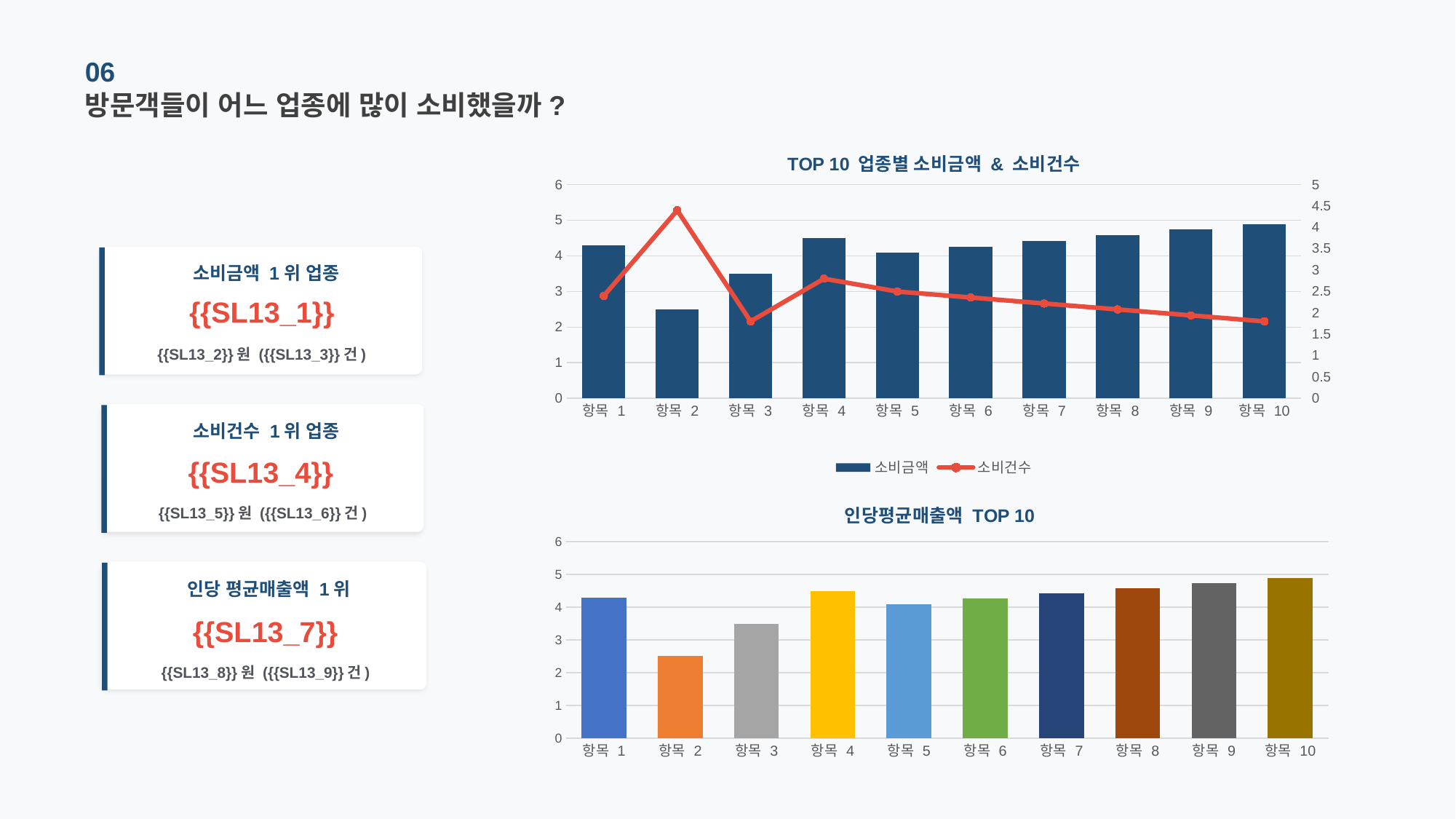

06
방문객들이 어느 업종에 많이 소비했을까?

### Chart: TOP 10 업종별 소비금액 & 소비건수

| Category | 소비금액 | 소비건수 |
|---|---|---|
| 항목 1 | 4.3 | 2.4 |
| 항목 2 | 2.5 | 4.4 |
| 항목 3 | 3.5 | 1.8 |
| 항목 4 | 4.5 | 2.8 |
| 항목 5 | 4.1 | 2.5 |
| 항목 6 | 4.26 | 2.36 |
| 항목 7 | 4.42 | 2.22 |
| 항목 8 | 4.58 | 2.08 |
| 항목 9 | 4.74 | 1.94 |
| 항목 10 | 4.9 | 1.8 |
소비금액 1위 업종
{{SL13_1}}
{{SL13_2}}원 ({{SL13_3}}건)

소비건수 1위 업종
{{SL13_4}}
{{SL13_5}}원 ({{SL13_6}}건)

### Chart: 인당평균매출액 TOP 10

| Category | 계열 1 |
|---|---|
| 항목 1 | 4.3 |
| 항목 2 | 2.5 |
| 항목 3 | 3.5 |
| 항목 4 | 4.5 |
| 항목 5 | 4.1 |
| 항목 6 | 4.26 |
| 항목 7 | 4.42 |
| 항목 8 | 4.58 |
| 항목 9 | 4.74 |
| 항목 10 | 4.9 |
인당 평균매출액 1위
{{SL13_7}}
{{SL13_8}}원 ({{SL13_9}}건)